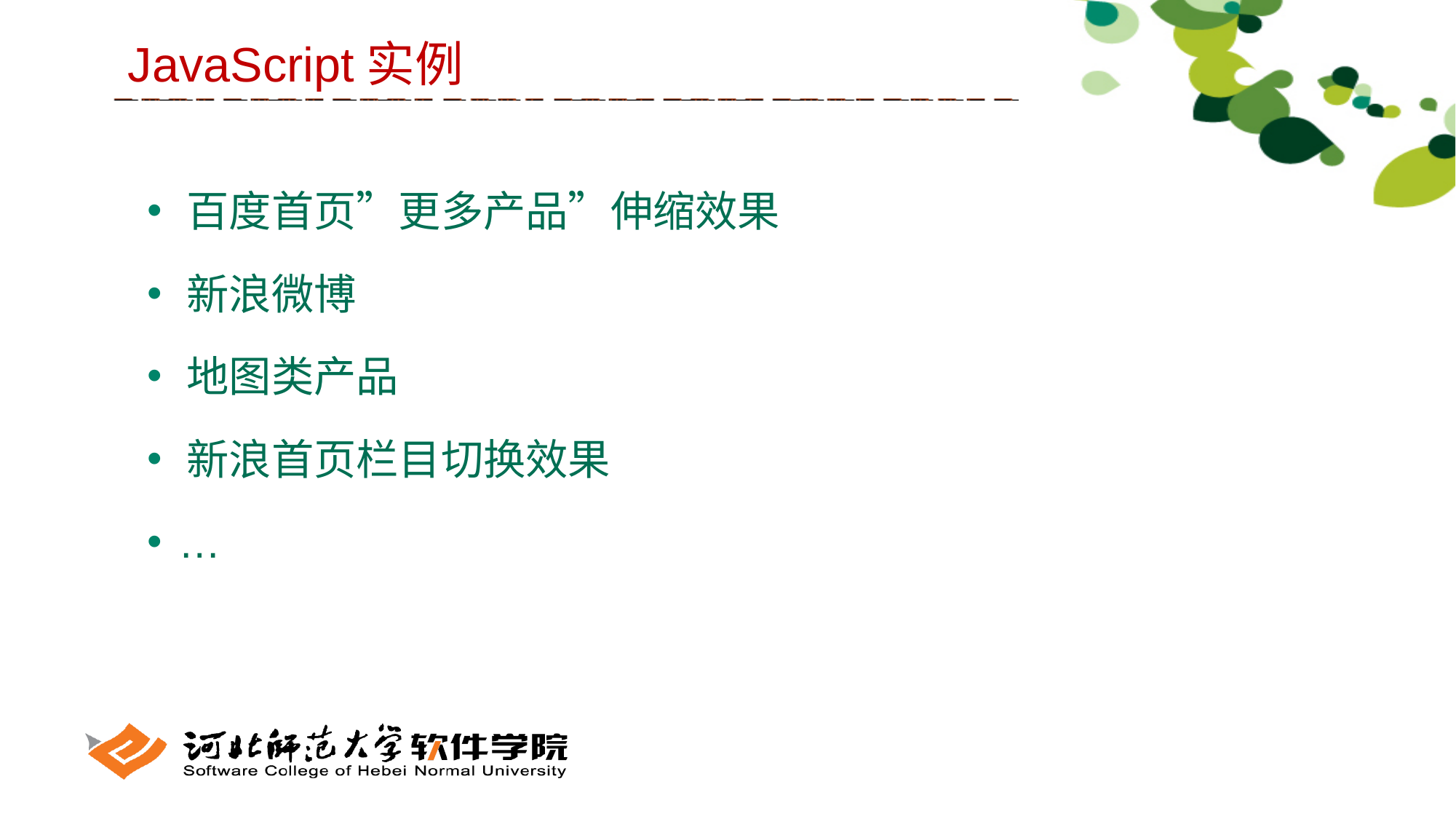

JavaScript实例

 百度首页”更多产品”伸缩效果
 新浪微博
 地图类产品
 新浪首页栏目切换效果
 …